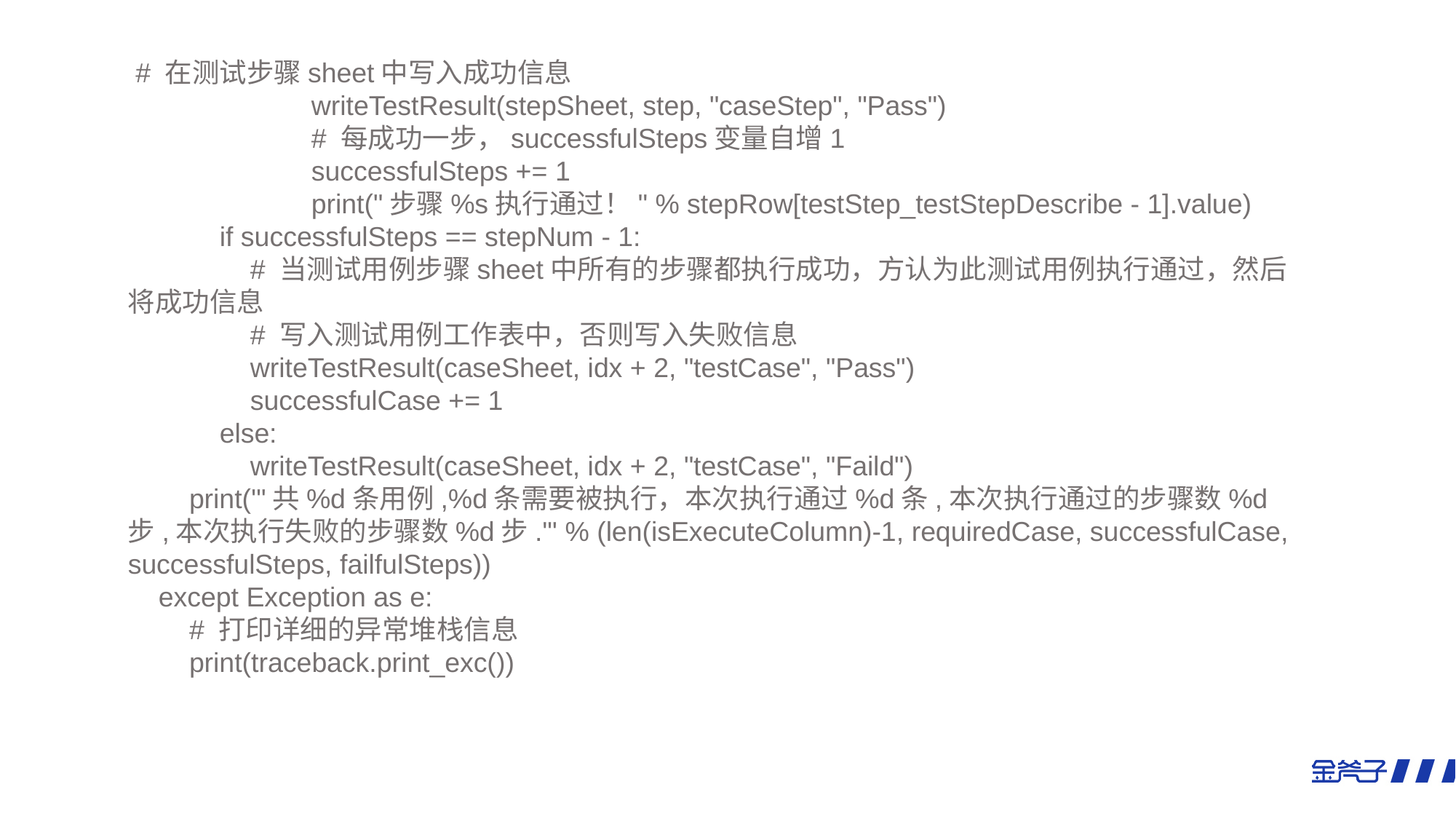

# 在测试步骤sheet中写入成功信息
                        writeTestResult(stepSheet, step, "caseStep", "Pass")
                        # 每成功一步，successfulSteps变量自增1
                        successfulSteps += 1
                        print("步骤%s执行通过！" % stepRow[testStep_testStepDescribe - 1].value)
            if successfulSteps == stepNum - 1:
                # 当测试用例步骤sheet中所有的步骤都执行成功，方认为此测试用例执行通过，然后将成功信息
                # 写入测试用例工作表中，否则写入失败信息
                writeTestResult(caseSheet, idx + 2, "testCase", "Pass")
                successfulCase += 1
            else:
                writeTestResult(caseSheet, idx + 2, "testCase", "Faild")
        print('"共%d条用例,%d条需要被执行，本次执行通过%d条,本次执行通过的步骤数%d步,本次执行失败的步骤数%d步."' % (len(isExecuteColumn)-1, requiredCase, successfulCase, successfulSteps, failfulSteps))
    except Exception as e:
        # 打印详细的异常堆栈信息
        print(traceback.print_exc())